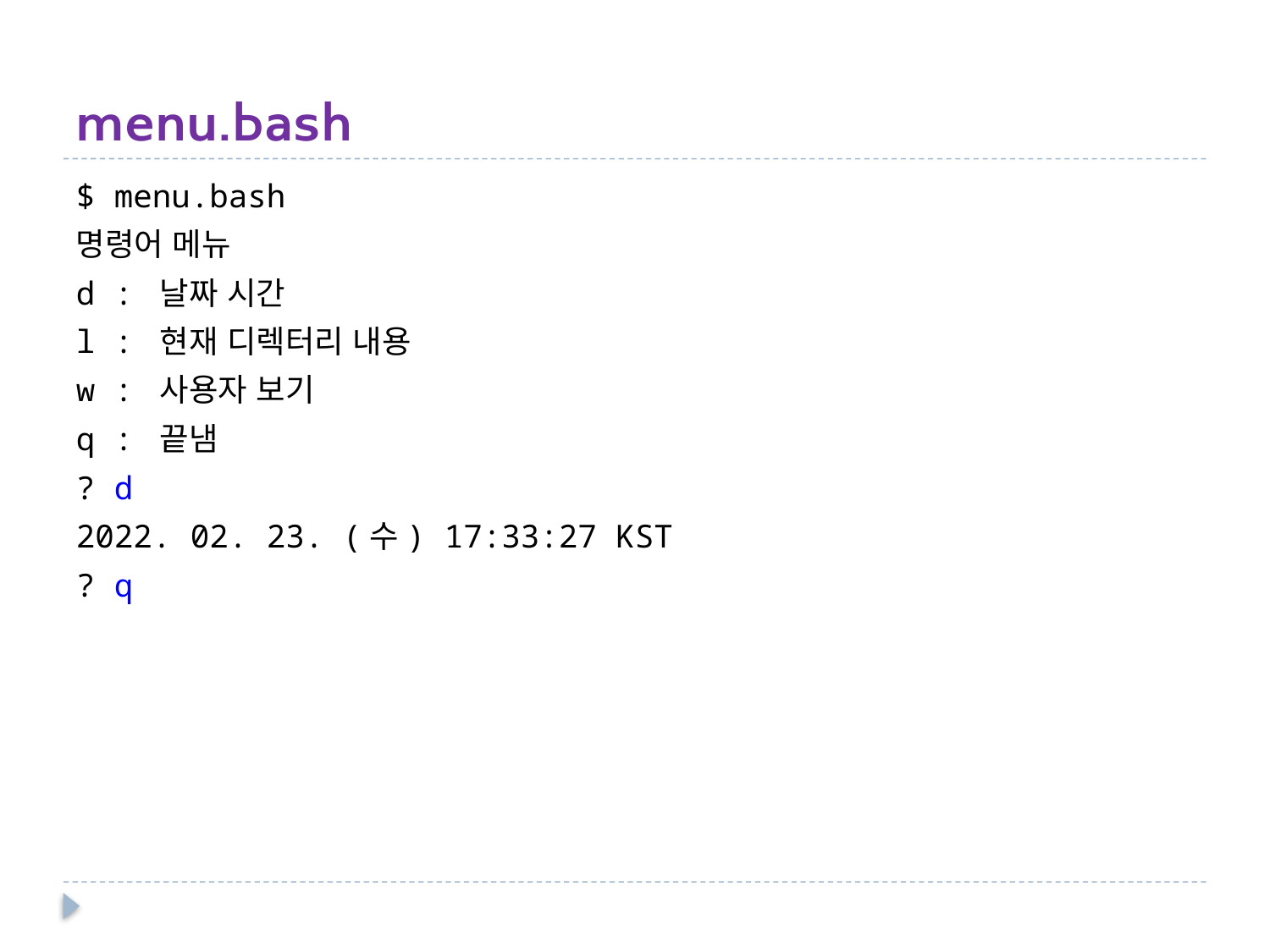

# menu.bash
$ menu.bash
명령어 메뉴
d : 날짜 시간
l : 현재 디렉터리 내용
w : 사용자 보기
q : 끝냄
? d
2022. 02. 23. (수) 17:33:27 KST
? q